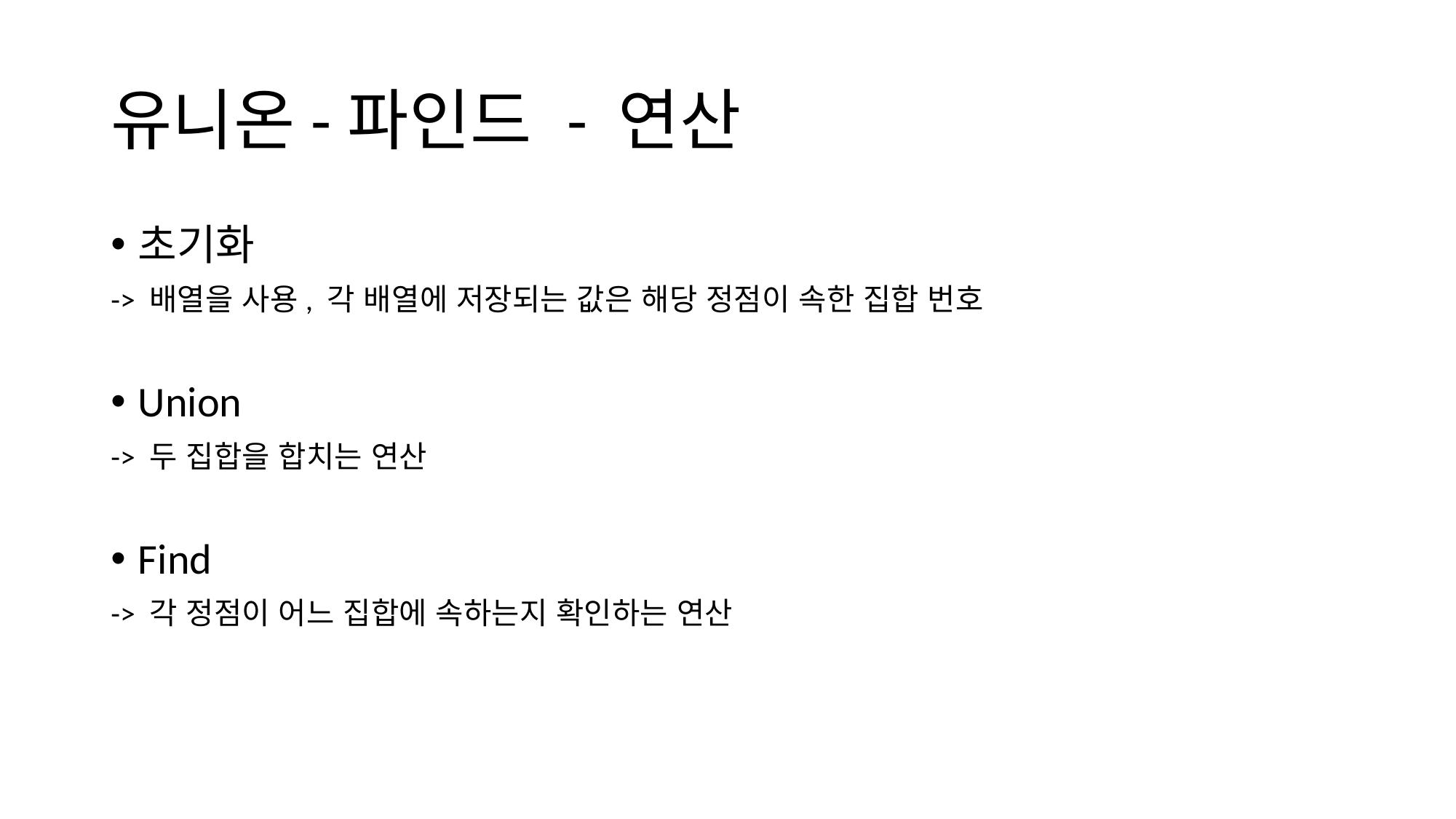

# 유니온-파인드 - 연산
초기화
-> 배열을 사용, 각 배열에 저장되는 값은 해당 정점이 속한 집합 번호

Union
-> 두 집합을 합치는 연산

Find
-> 각 정점이 어느 집합에 속하는지 확인하는 연산